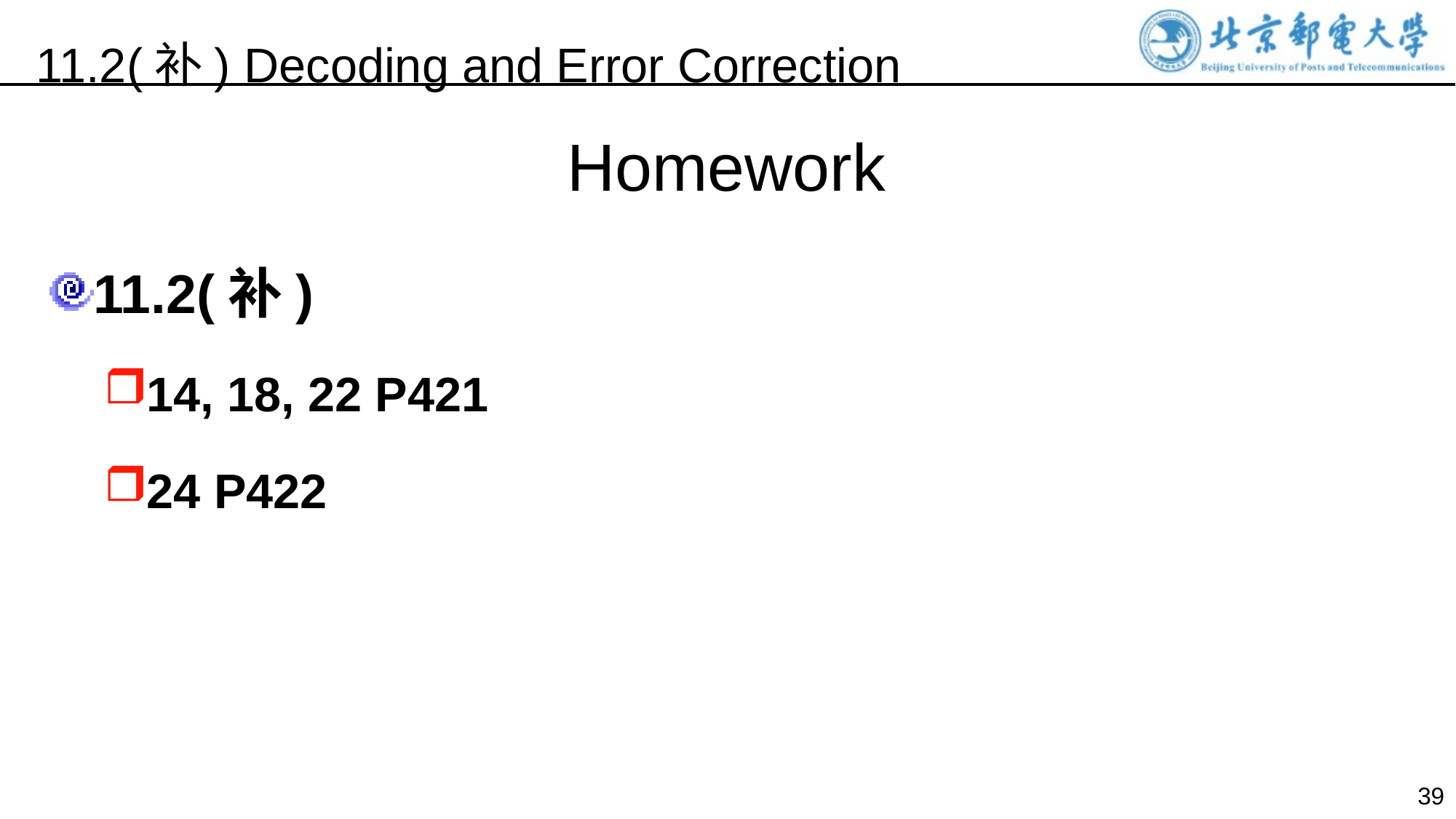

11.2(补) Decoding and Error Correction
Homework
11.2(补)
14, 18, 22 P421
24 P422